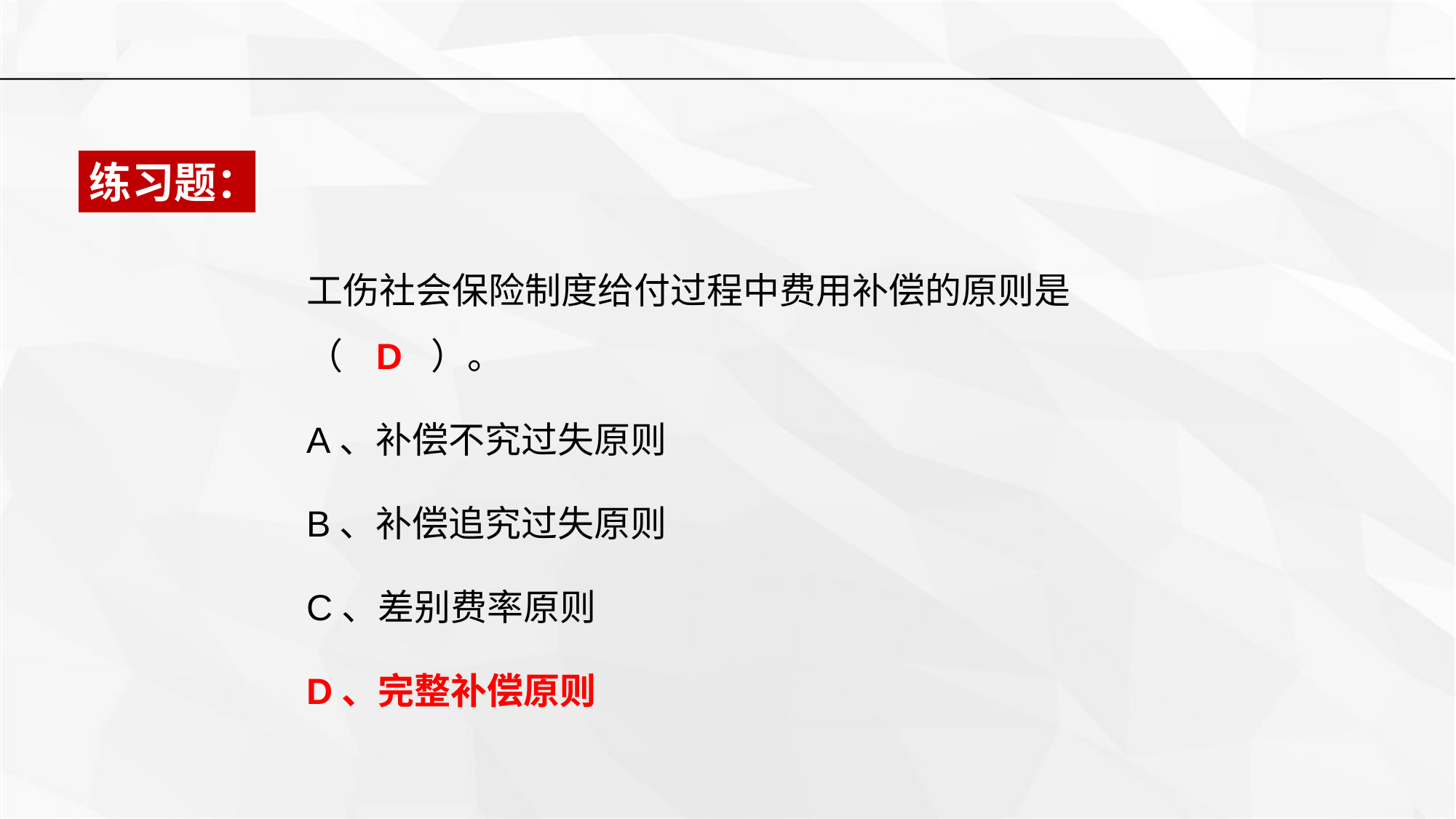

练习题：
工伤社会保险制度给付过程中费用补偿的原则是（   D  ）。
A、补偿不究过失原则
B、补偿追究过失原则
C、差别费率原则
D、完整补偿原则